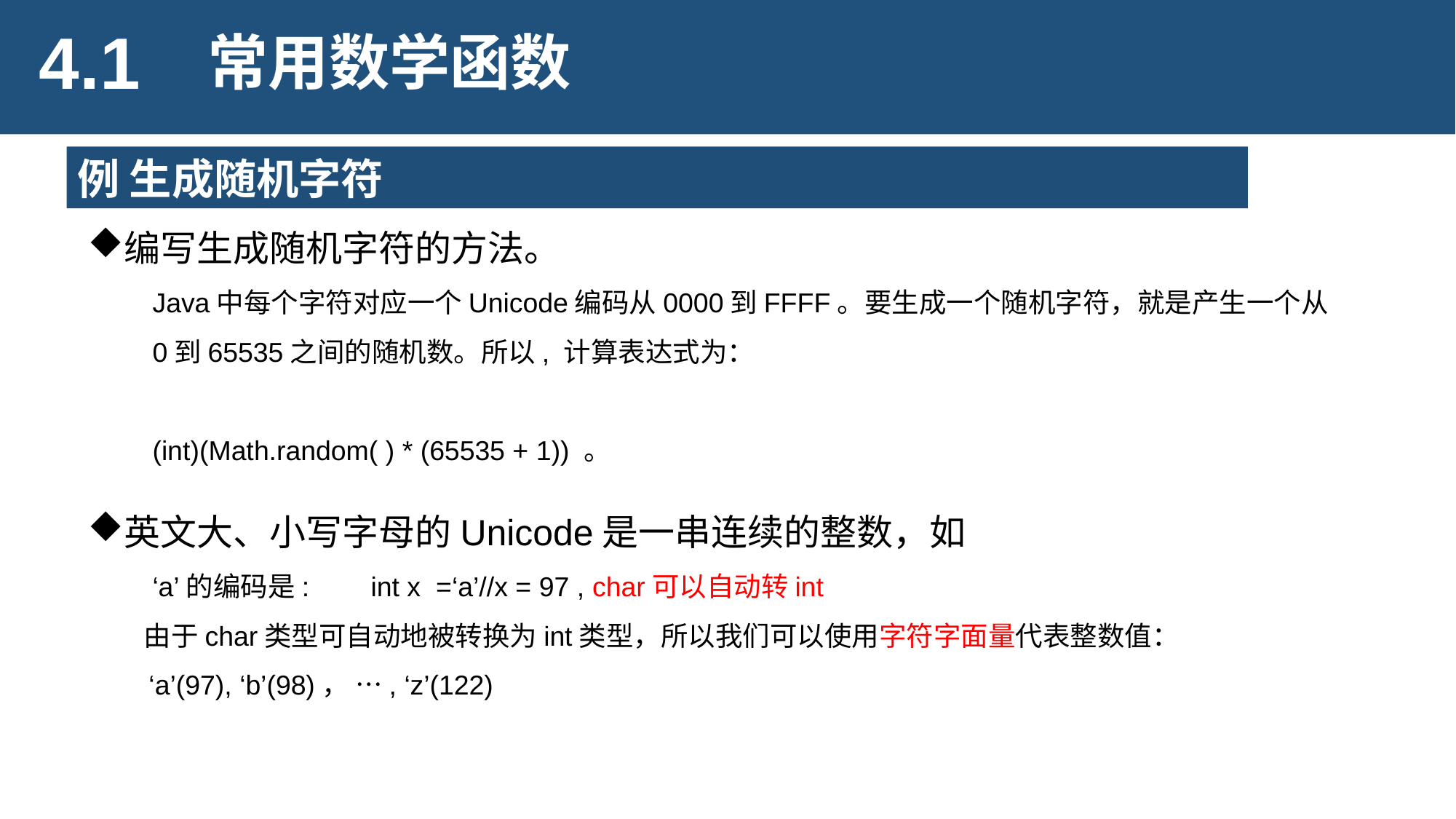

4.1
常用数学函数

例 生成随机字符
编写生成随机字符的方法。
Java中每个字符对应一个Unicode编码从0000到FFFF。要生成一个随机字符，就是产生一个从0到65535之间的随机数。所以, 计算表达式为：

(int)(Math.random( ) * (65535 + 1)) 。

英文大、小写字母的Unicode是一串连续的整数，如
‘a’的编码是:   	int x  =‘a’//x = 97 , char可以自动转int
        由于char类型可自动地被转换为int类型，所以我们可以使用字符字面量代表整数值：
        ‘a’(97), ‘b’(98)， …, ‘z’(122)